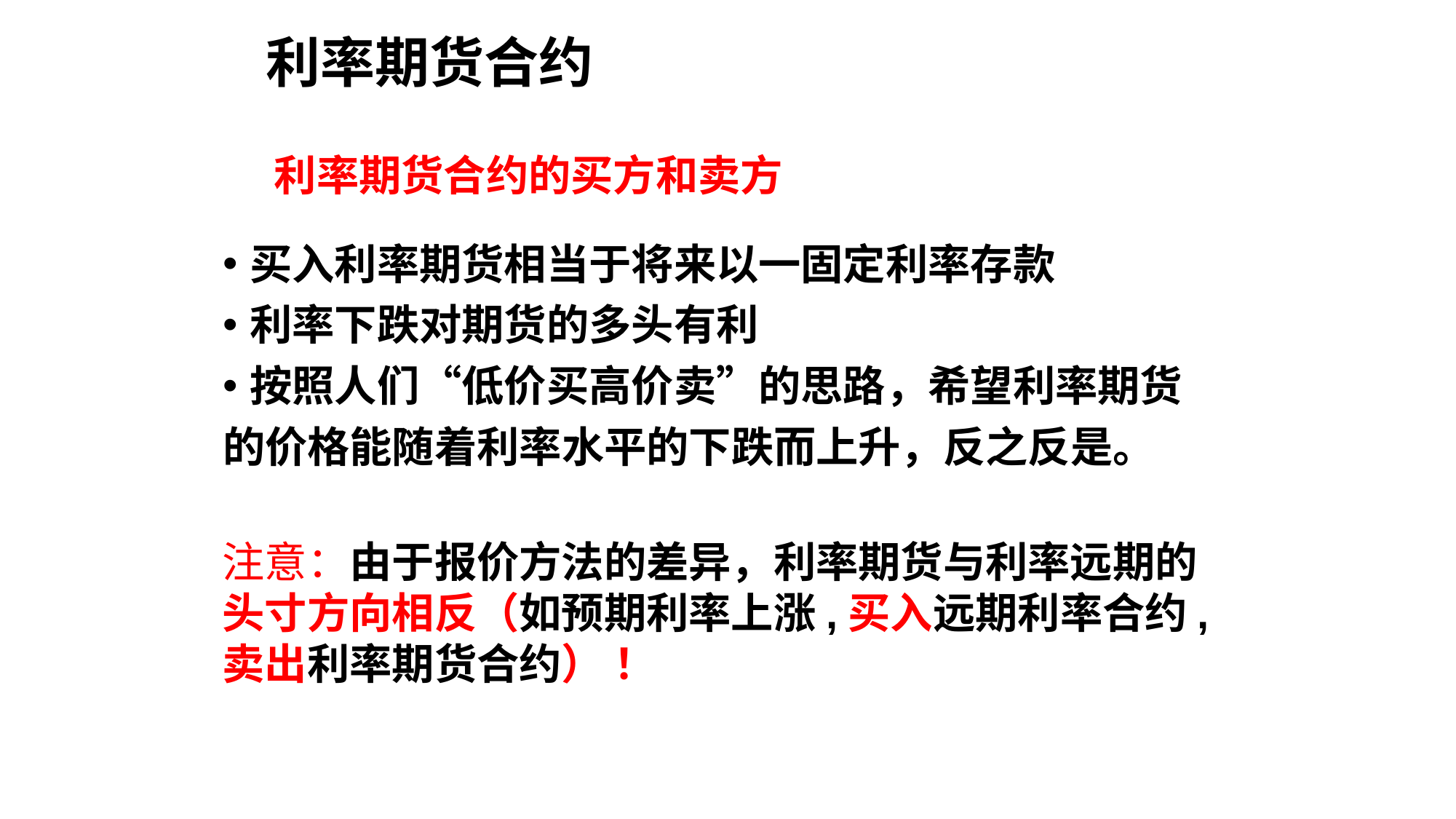

利率期货合约
利率期货合约的买方和卖方
买入利率期货相当于将来以一固定利率存款
利率下跌对期货的多头有利
按照人们“低价买高价卖”的思路，希望利率期货
的价格能随着利率水平的下跌而上升，反之反是。

注意：由于报价方法的差异，利率期货与利率远期的头寸方向相反（如预期利率上涨,买入远期利率合约,卖出利率期货合约） ！